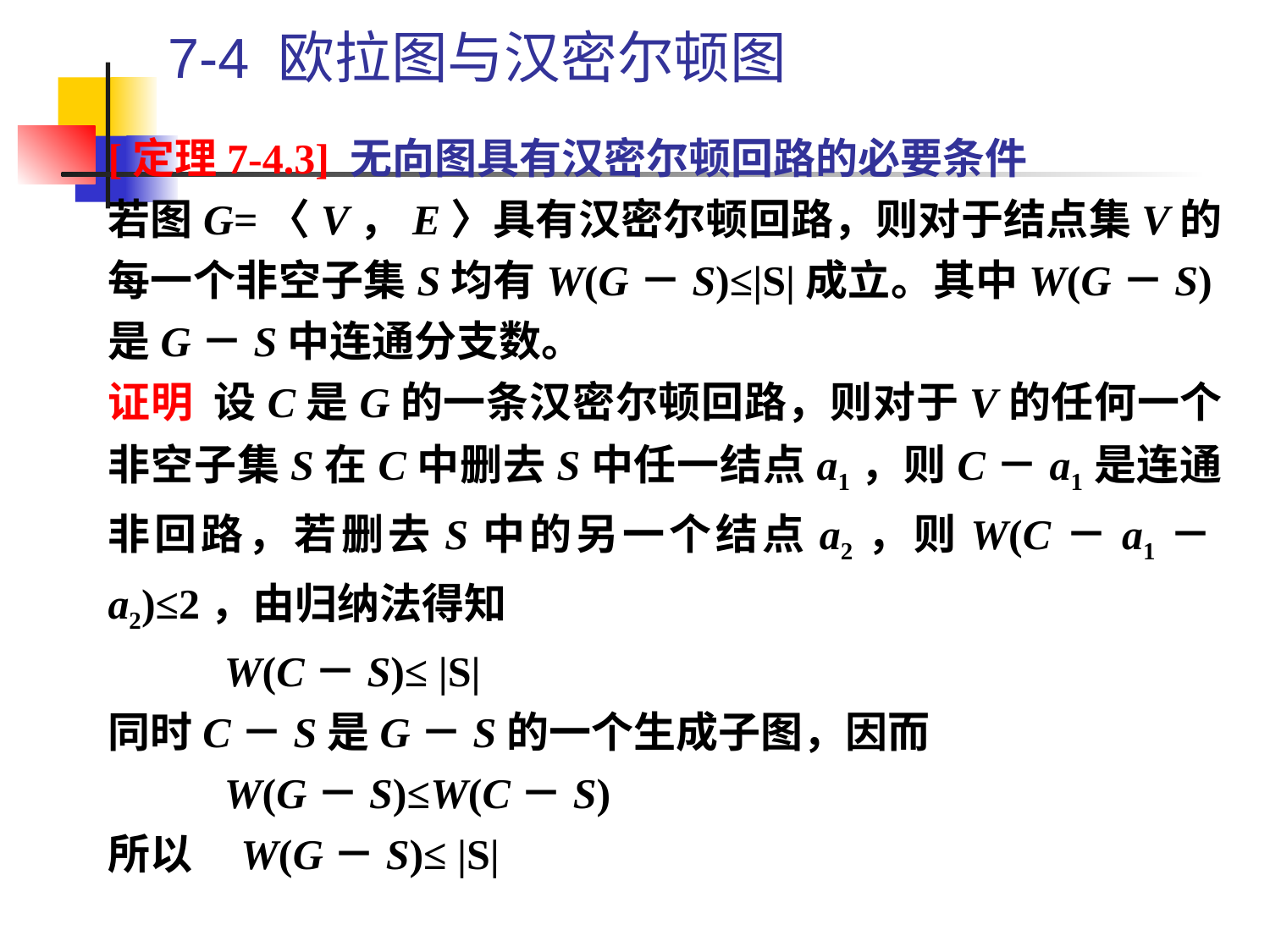

# 7-4 欧拉图与汉密尔顿图
[定理7-4.3] 无向图具有汉密尔顿回路的必要条件
若图G=〈V，E〉具有汉密尔顿回路，则对于结点集V的每一个非空子集S均有W(G－S)≤|S|成立。其中W(G－S)是G－S中连通分支数。
证明  设C是G的一条汉密尔顿回路，则对于V的任何一个非空子集S在C中删去S中任一结点a1，则C－a1是连通非回路，若删去S中的另一个结点a2，则W(C－a1－a2)≤2，由归纳法得知
           W(C－S)≤ |S|
同时C－S是G－S的一个生成子图，因而
           W(G－S)≤W(C－S)
所以    W(G－S)≤ |S|